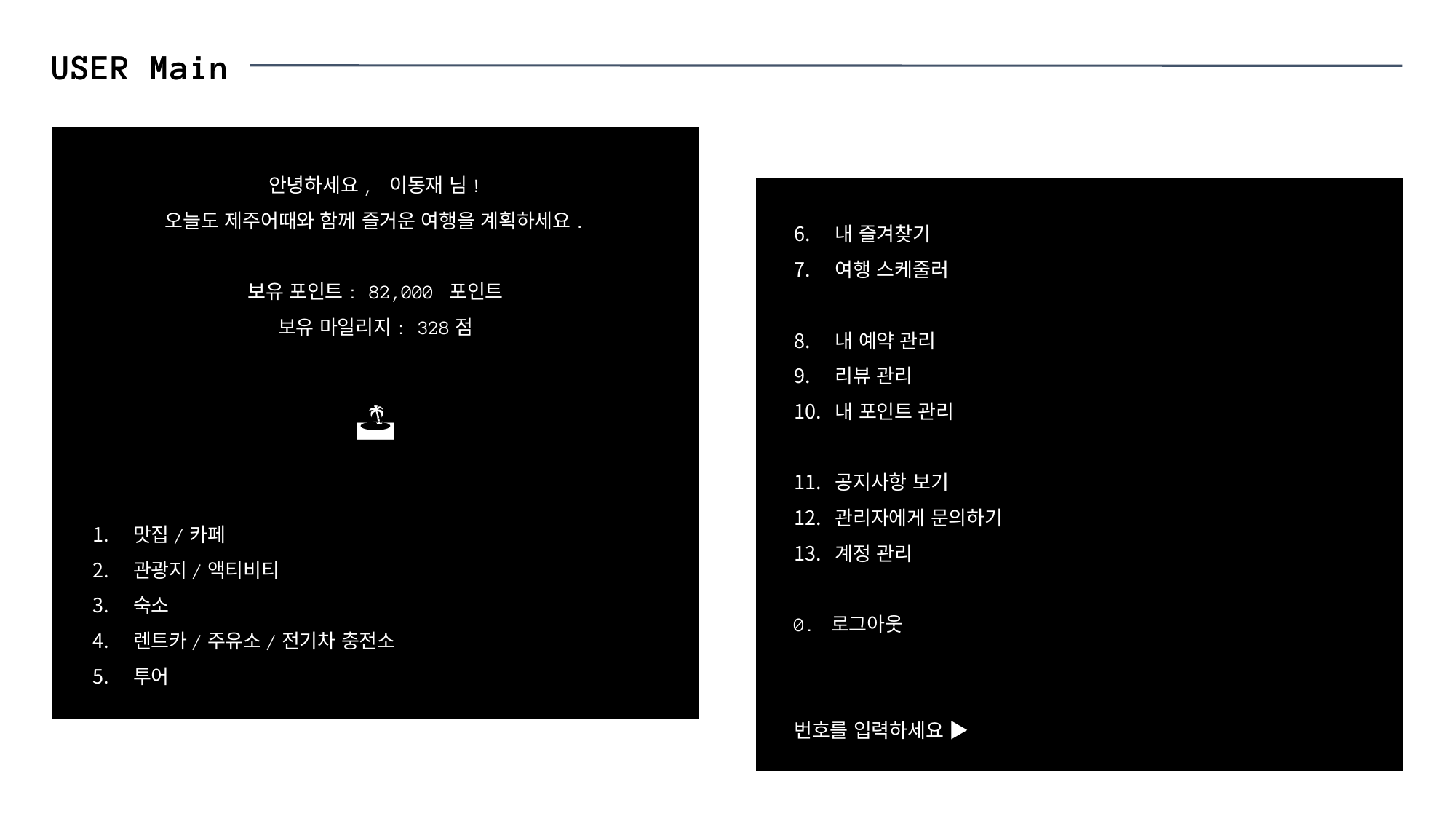

USER Main

안녕하세요, 이동재 님!
오늘도 제주어때와 함께 즐거운 여행을 계획하세요.

보유 포인트: 82,000 포인트
보유 마일리지: 328점

🏝

맛집/카페
관광지/액티비티
숙소
렌트카/주유소/전기차 충전소
투어
제주도 맛집/페
관광지/액티비티
숙소
주유소/전기차 충전소
투어

내 즐겨찾기
여행 스케줄러

내 예약 관리
리뷰 관리
내 포인트 관리

공지사항 보기
관리자에게 문의하기
계정 관리

0. 로그아웃

번호를 입력하세요 ▶